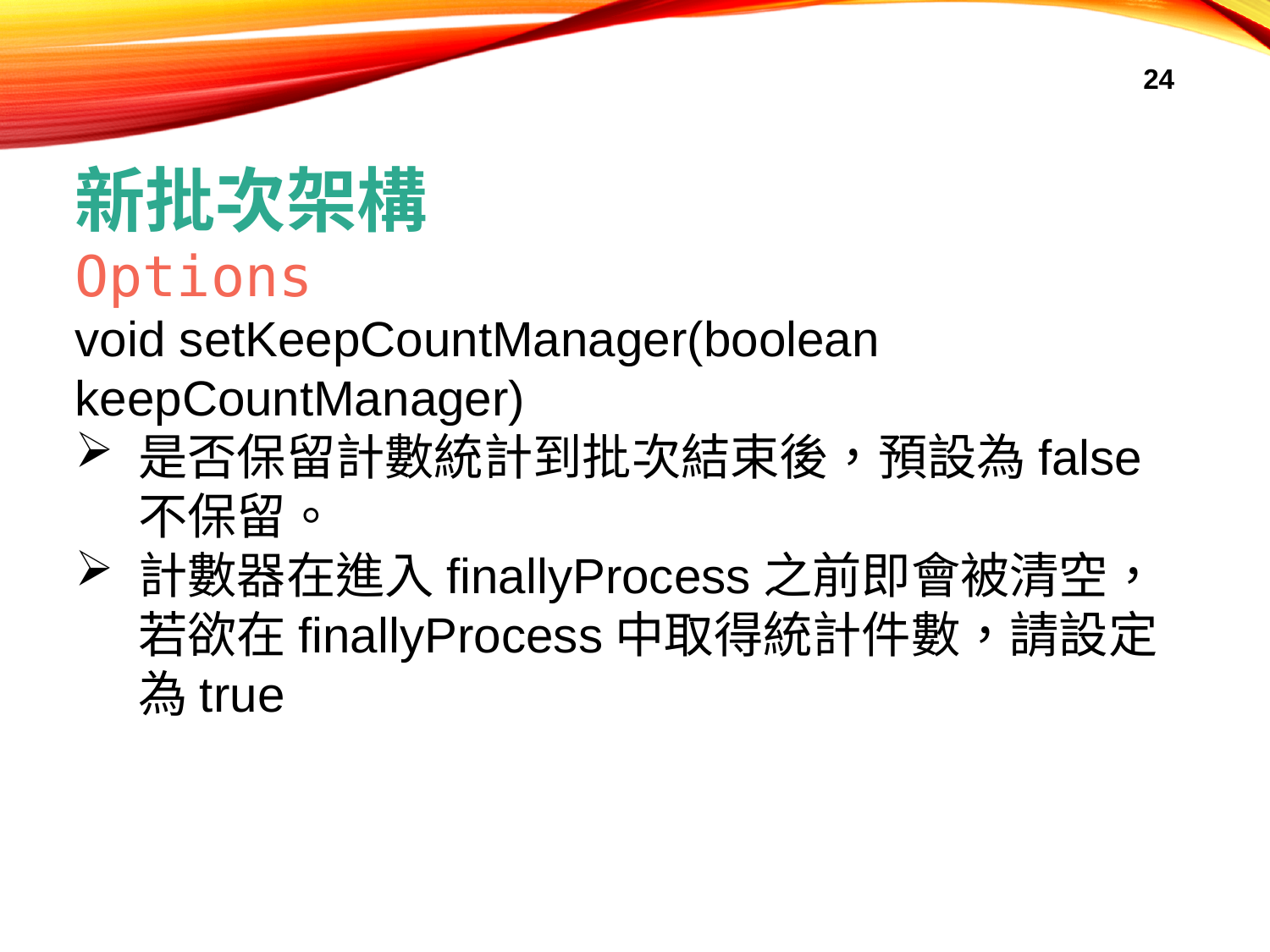

24
新批次架構
Options
void setKeepCountManager(boolean keepCountManager)
是否保留計數統計到批次結束後，預設為false不保留。
計數器在進入finallyProcess之前即會被清空，若欲在finallyProcess中取得統計件數，請設定為true